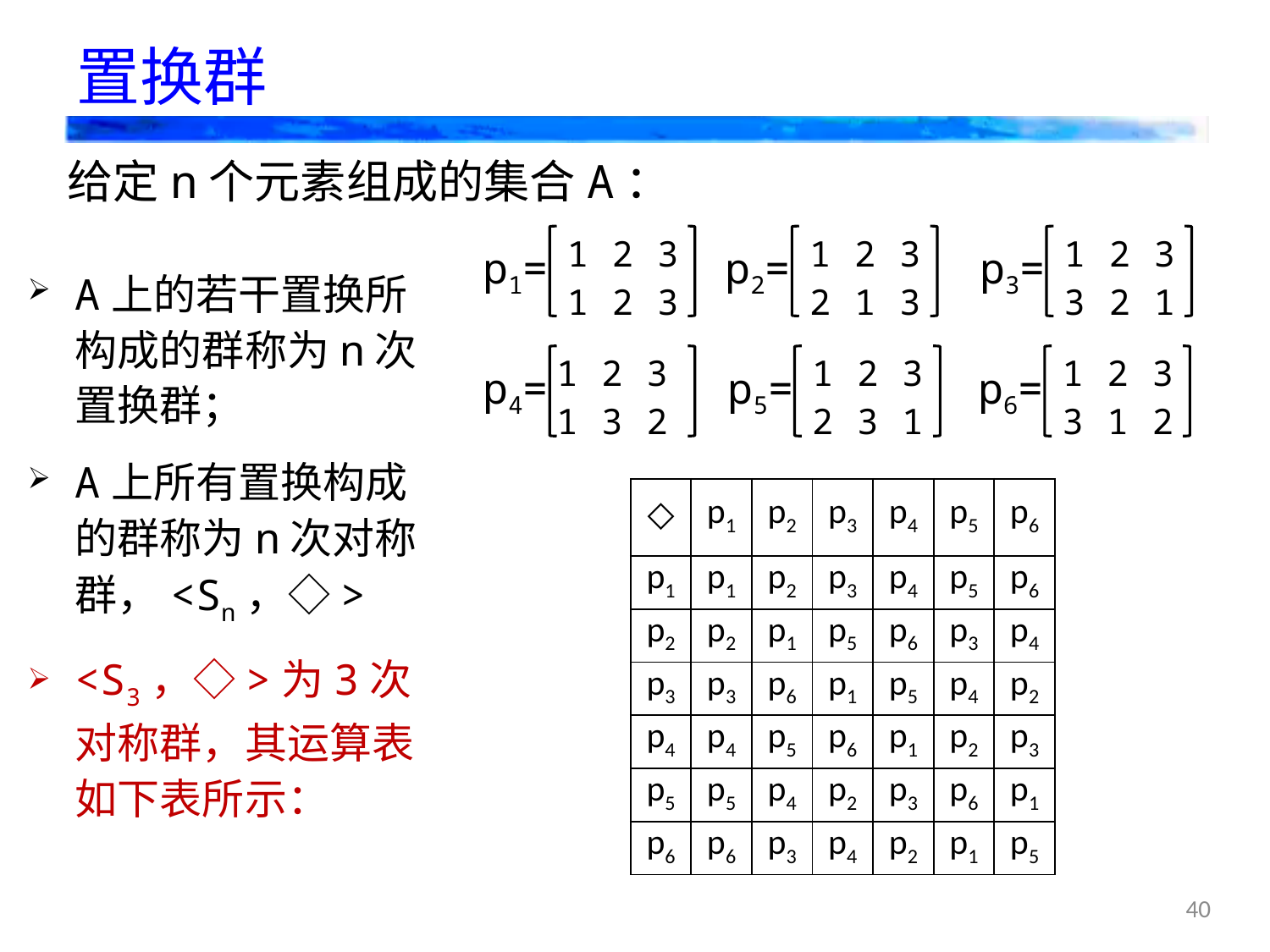

# 置换群
给定n个元素组成的集合A：

p1=

p2=

p3=
| 1 | 2 | 3 |
| --- | --- | --- |
| 1 | 2 | 3 |
| 1 | 2 | 3 |
| --- | --- | --- |
| 2 | 1 | 3 |
| 1 | 2 | 3 |
| --- | --- | --- |
| 3 | 2 | 1 |
A上的若干置换所构成的群称为n次置换群；
A上所有置换构成的群称为n次对称群，<Sn，◇>
<S3，◇>为3次对称群，其运算表如下表所示：

p4=

p5=

p6=
| 1 | 2 | 3 |
| --- | --- | --- |
| 1 | 3 | 2 |
| 1 | 2 | 3 |
| --- | --- | --- |
| 2 | 3 | 1 |
| 1 | 2 | 3 |
| --- | --- | --- |
| 3 | 1 | 2 |
| ◇ | p1 | p2 | p3 | p4 | p5 | p6 |
| --- | --- | --- | --- | --- | --- | --- |
| p1 | p1 | p2 | p3 | p4 | p5 | p6 |
| p2 | p2 | p1 | p5 | p6 | p3 | p4 |
| p3 | p3 | p6 | p1 | p5 | p4 | p2 |
| p4 | p4 | p5 | p6 | p1 | p2 | p3 |
| p5 | p5 | p4 | p2 | p3 | p6 | p1 |
| p6 | p6 | p3 | p4 | p2 | p1 | p5 |
40